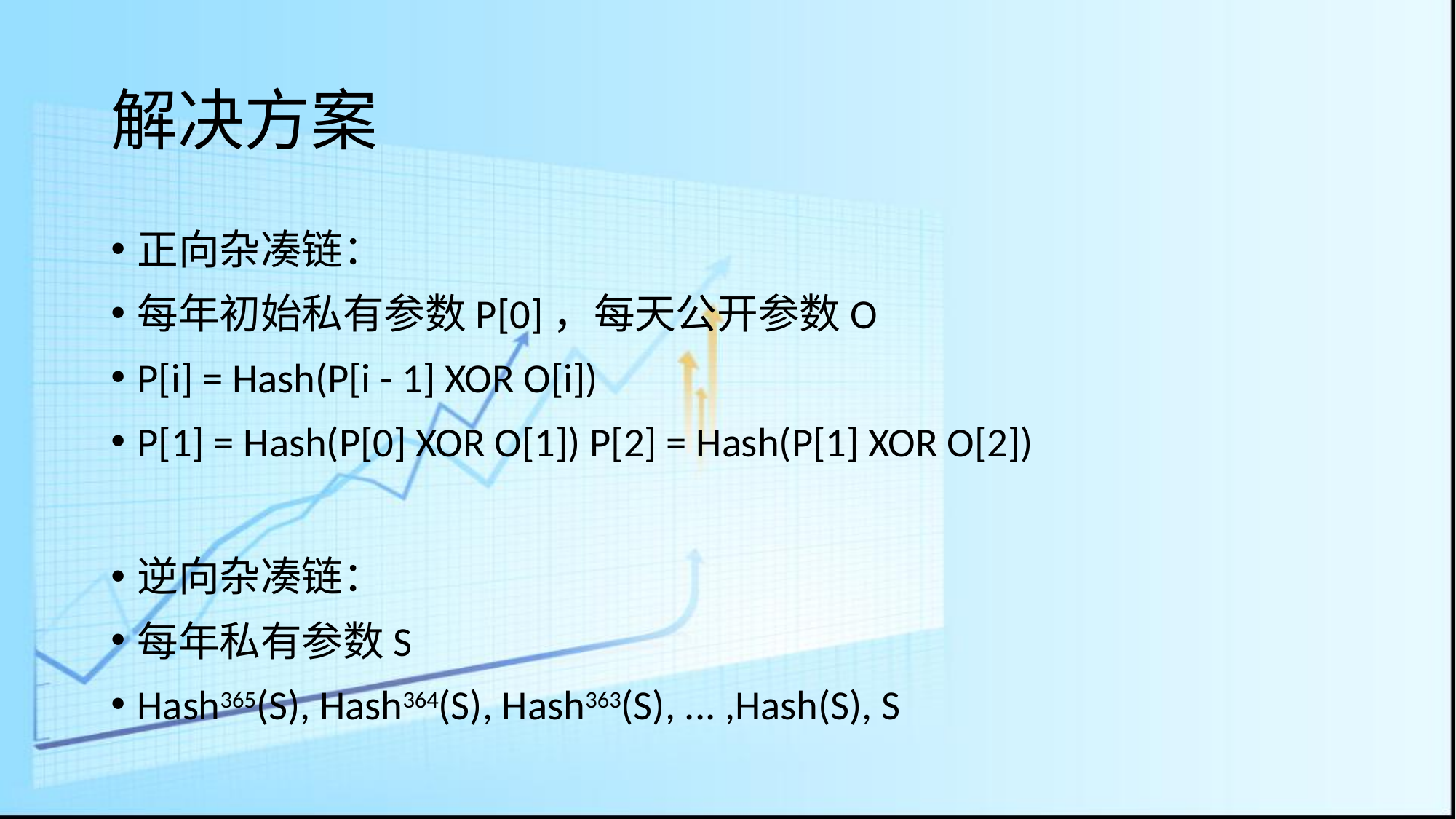

# 解决方案
正向杂凑链：
每年初始私有参数P[0]，每天公开参数O
P[i] = Hash(P[i - 1] XOR O[i])
P[1] = Hash(P[0] XOR O[1]) P[2] = Hash(P[1] XOR O[2])

逆向杂凑链：
每年私有参数S
Hash365(S), Hash364(S), Hash363(S), ... ,Hash(S), S